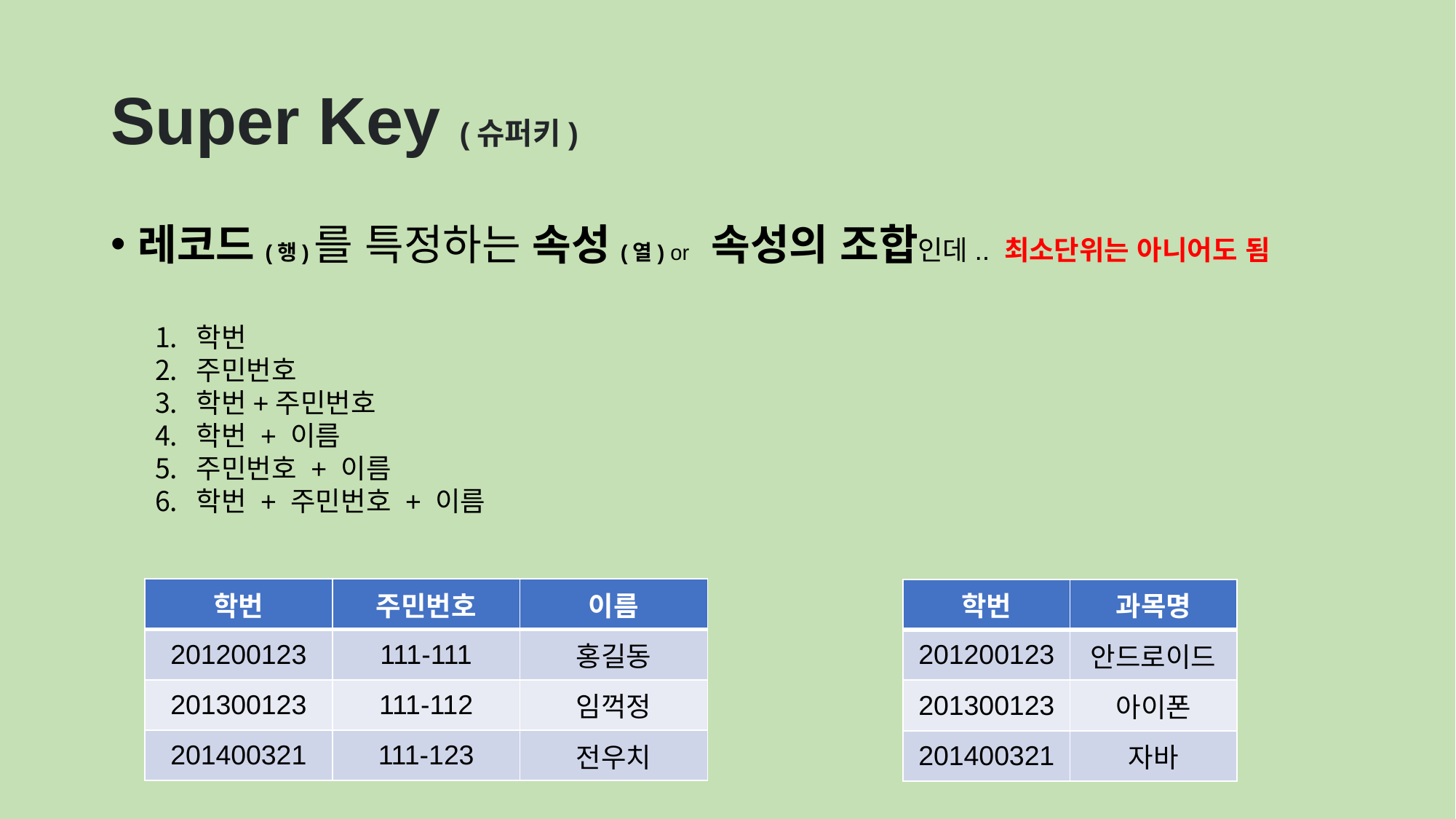

# Super Key (슈퍼키)
레코드(행)를 특정하는 속성(열) or 속성의 조합인데.. 최소단위는 아니어도 됨
학번
주민번호
학번+주민번호
학번 + 이름
주민번호 + 이름
학번 + 주민번호 + 이름
| 학번 | 주민번호 | 이름 |
| --- | --- | --- |
| 201200123 | 111-111 | 홍길동 |
| 201300123 | 111-112 | 임꺽정 |
| 201400321 | 111-123 | 전우치 |
| 학번 | 과목명 |
| --- | --- |
| 201200123 | 안드로이드 |
| 201300123 | 아이폰 |
| 201400321 | 자바 |